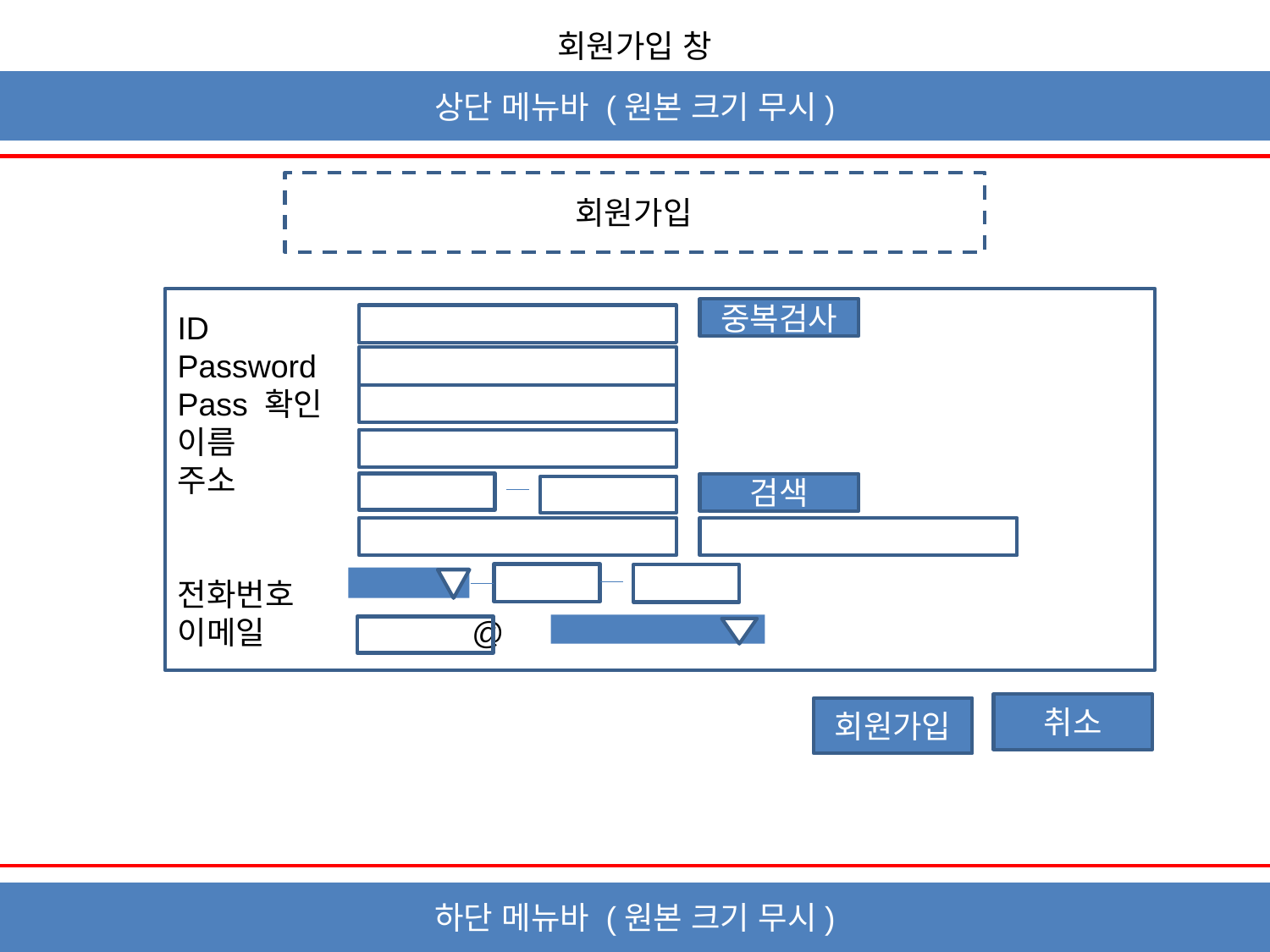

회원가입 창
상단 메뉴바 (원본 크기 무시)

회원가입

ID
Password
Pass 확인
이름
주소

전화번호
이메일	                  @

중복검사

검색

취소
회원가입
하단 메뉴바 (원본 크기 무시)